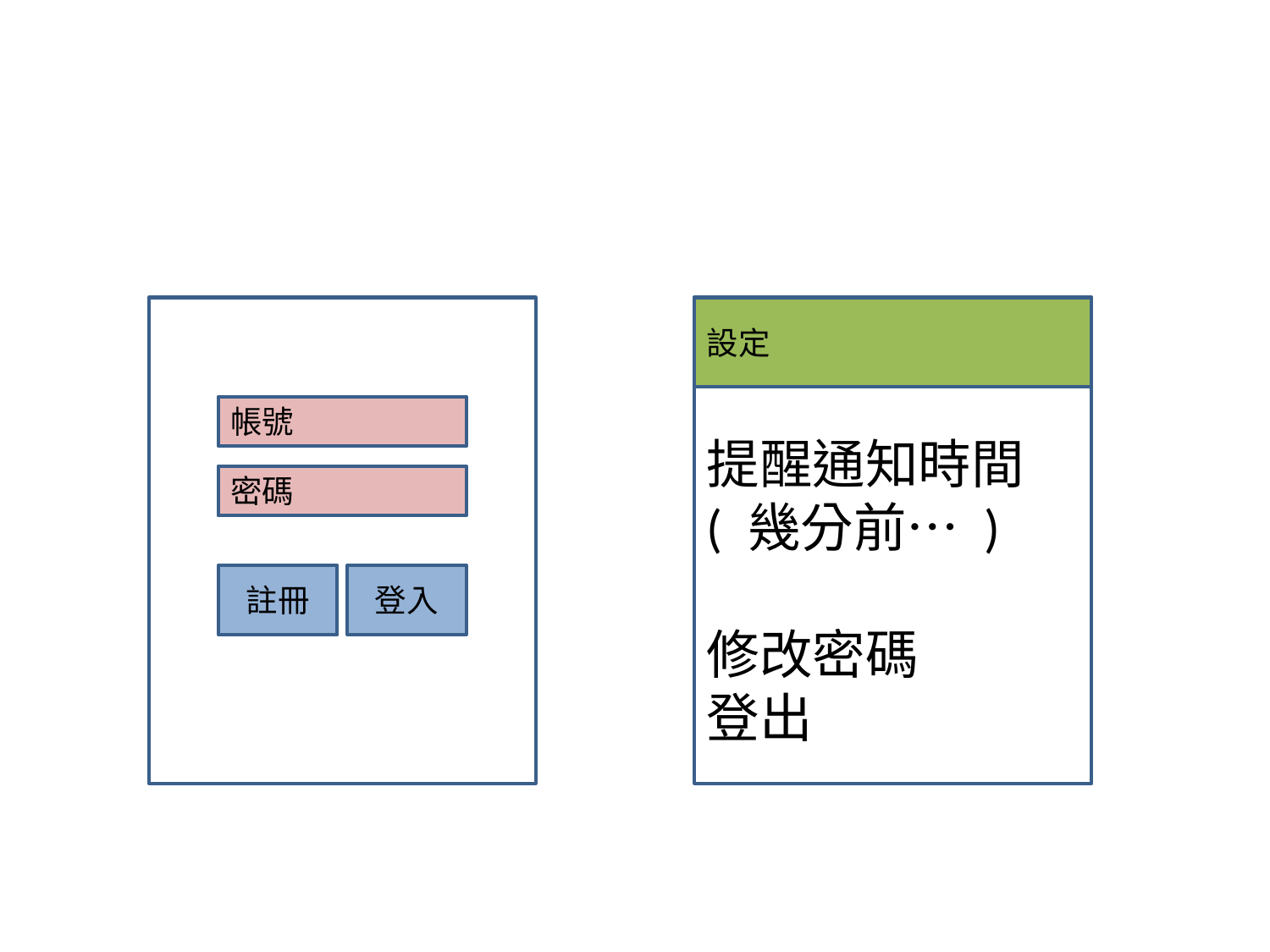

#

提醒通知時間
( 幾分前… )

修改密碼
登出
設定
帳號
密碼
註冊
登入